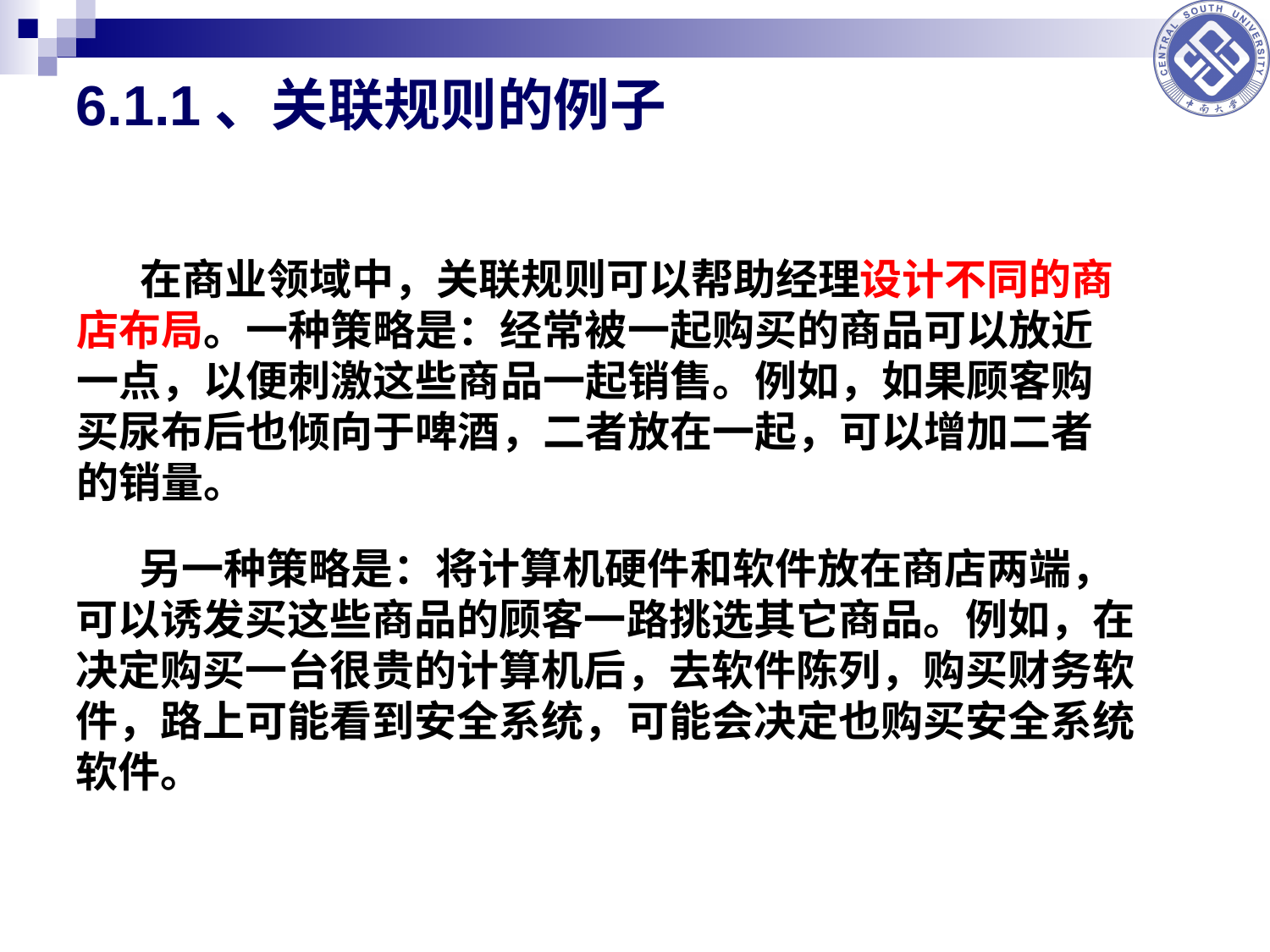

6.1.1、关联规则的例子
在商业领域中，关联规则可以帮助经理设计不同的商店布局。一种策略是：经常被一起购买的商品可以放近一点，以便刺激这些商品一起销售。例如，如果顾客购买尿布后也倾向于啤酒，二者放在一起，可以增加二者的销量。
另一种策略是：将计算机硬件和软件放在商店两端，可以诱发买这些商品的顾客一路挑选其它商品。例如，在决定购买一台很贵的计算机后，去软件陈列，购买财务软件，路上可能看到安全系统，可能会决定也购买安全系统软件。